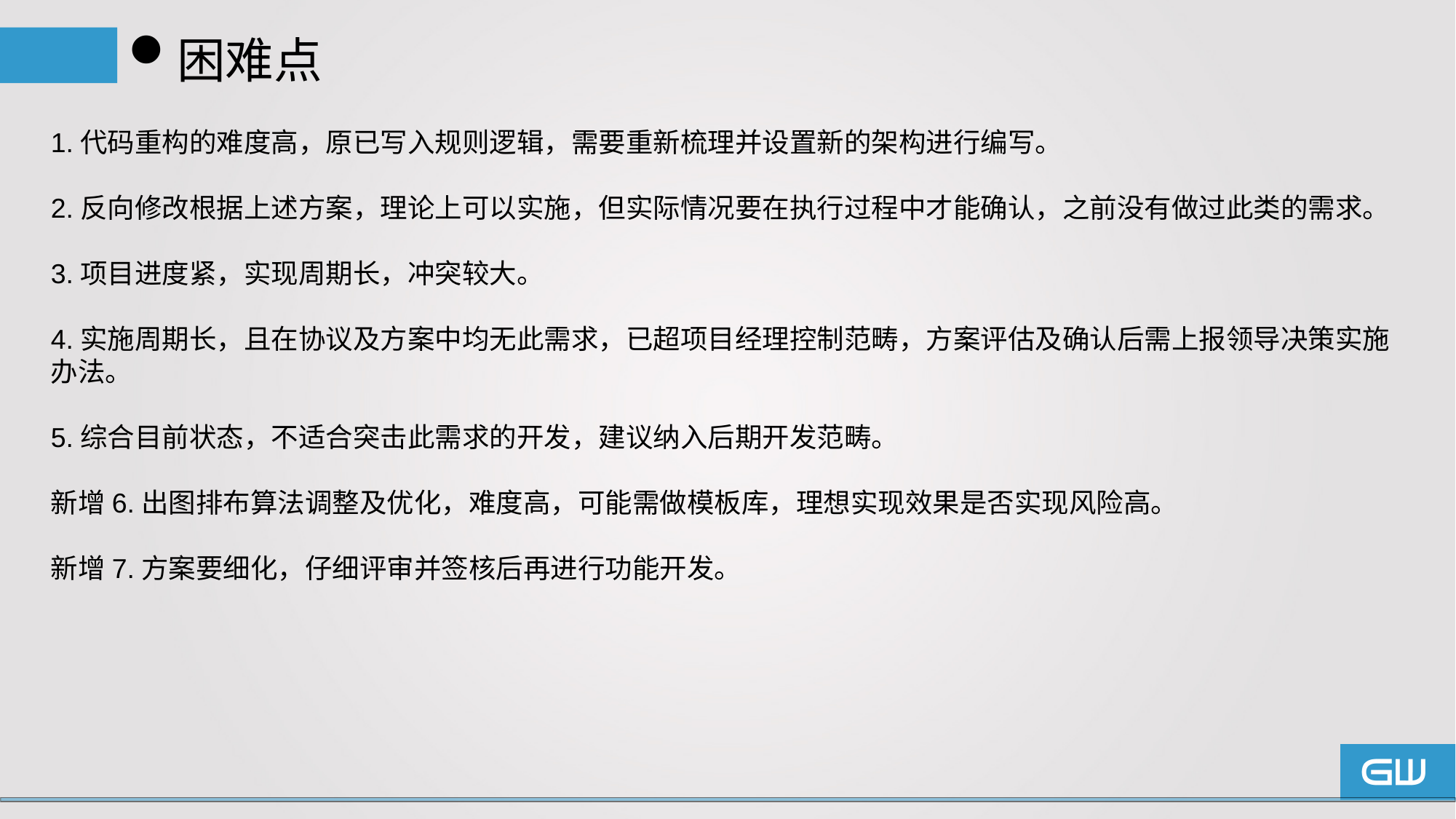

# 困难点
1.代码重构的难度高，原已写入规则逻辑，需要重新梳理并设置新的架构进行编写。

2.反向修改根据上述方案，理论上可以实施，但实际情况要在执行过程中才能确认，之前没有做过此类的需求。

3.项目进度紧，实现周期长，冲突较大。

4.实施周期长，且在协议及方案中均无此需求，已超项目经理控制范畴，方案评估及确认后需上报领导决策实施
办法。

5.综合目前状态，不适合突击此需求的开发，建议纳入后期开发范畴。

新增6.出图排布算法调整及优化，难度高，可能需做模板库，理想实现效果是否实现风险高。

新增7.方案要细化，仔细评审并签核后再进行功能开发。